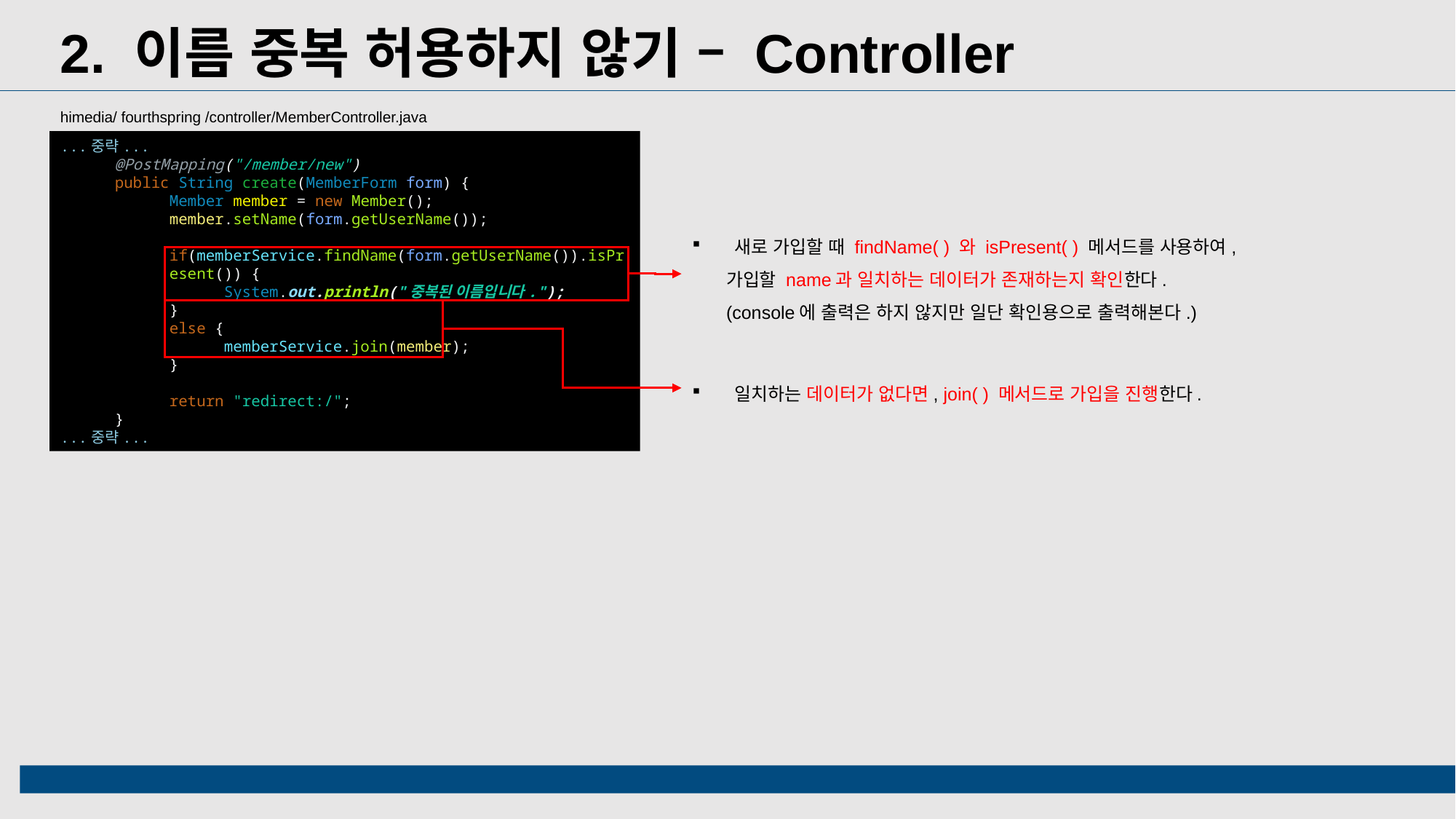

2. 이름 중복 허용하지 않기 – Controller
himedia/ fourthspring /controller/MemberController.java
...중략...
@PostMapping("/member/new")
public String create(MemberForm form) {
Member member = new Member();
member.setName(form.getUserName());

if(memberService.findName(form.getUserName()).isPresent()) {
System.out.println("중복된 이름입니다.");
}
else {
memberService.join(member);
}

return "redirect:/";
}
...중략...
 새로 가입할 때 findName( ) 와 isPresent( ) 메서드를 사용하여,                      가입할 name과 일치하는 데이터가 존재하는지 확인한다.                                (console에 출력은 하지 않지만 일단 확인용으로 출력해본다.)

 일치하는 데이터가 없다면, join( ) 메서드로 가입을 진행한다.